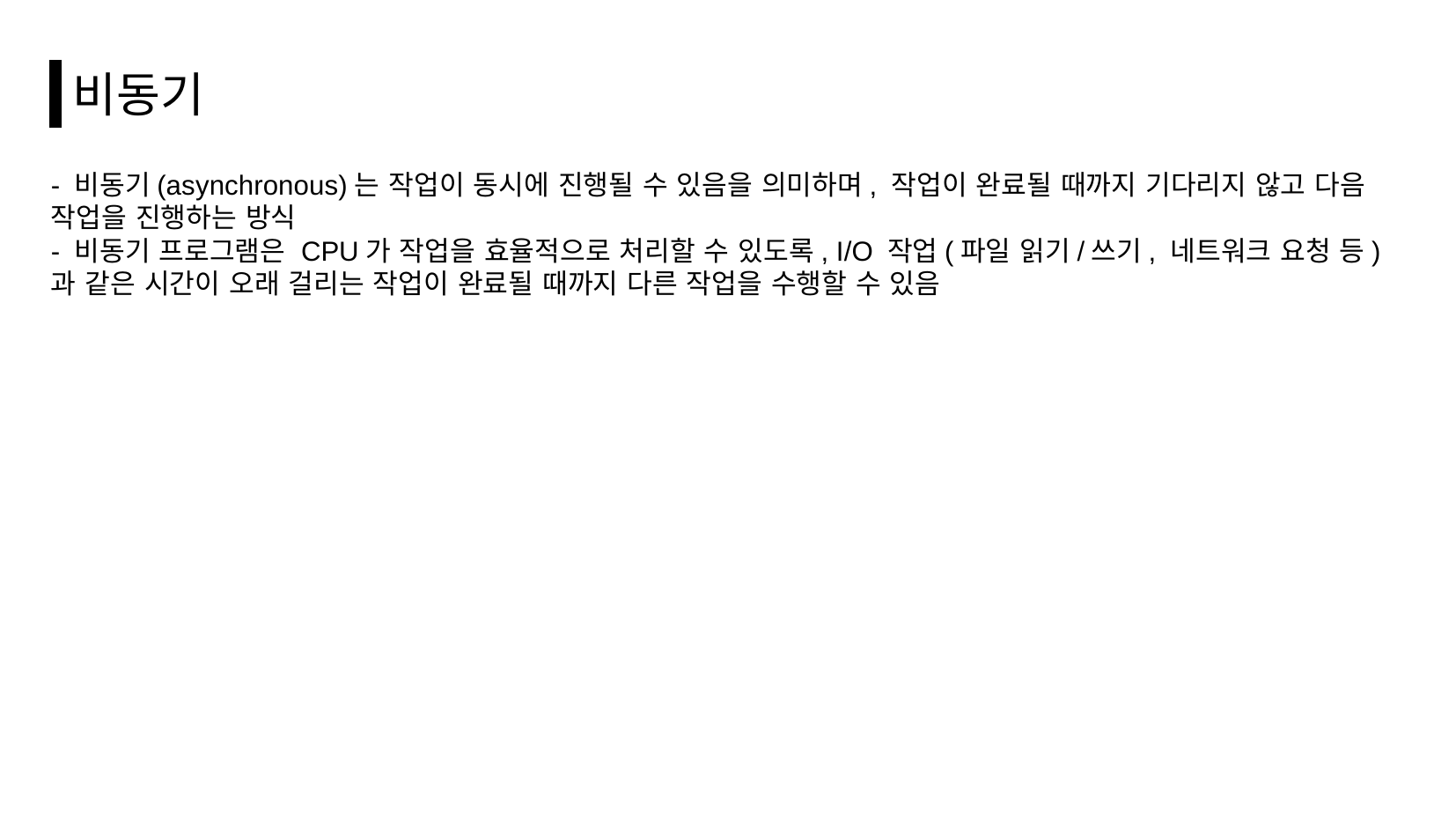

# 비동기

- 비동기(asynchronous)는 작업이 동시에 진행될 수 있음을 의미하며, 작업이 완료될 때까지 기다리지 않고 다음 작업을 진행하는 방식
- 비동기 프로그램은 CPU가 작업을 효율적으로 처리할 수 있도록, I/O 작업(파일 읽기/쓰기, 네트워크 요청 등)과 같은 시간이 오래 걸리는 작업이 완료될 때까지 다른 작업을 수행할 수 있음